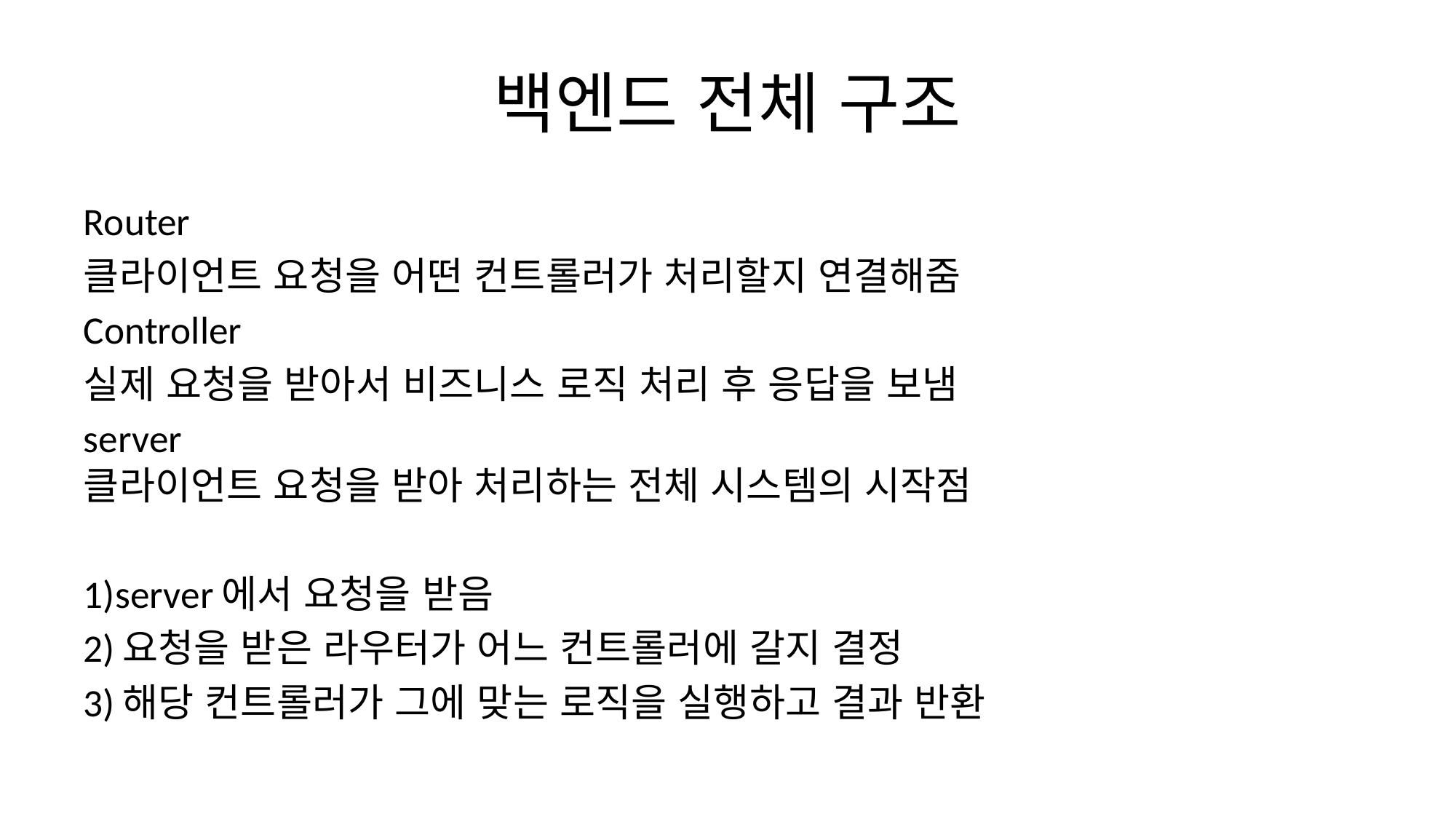

# 백엔드 전체 구조
Router
클라이언트 요청을 어떤 컨트롤러가 처리할지 연결해줌
Controller
실제 요청을 받아서 비즈니스 로직 처리 후 응답을 보냄
server
클라이언트 요청을 받아 처리하는 전체 시스템의 시작점

1)server에서 요청을 받음
2)요청을 받은 라우터가 어느 컨트롤러에 갈지 결정
3)해당 컨트롤러가 그에 맞는 로직을 실행하고 결과 반환